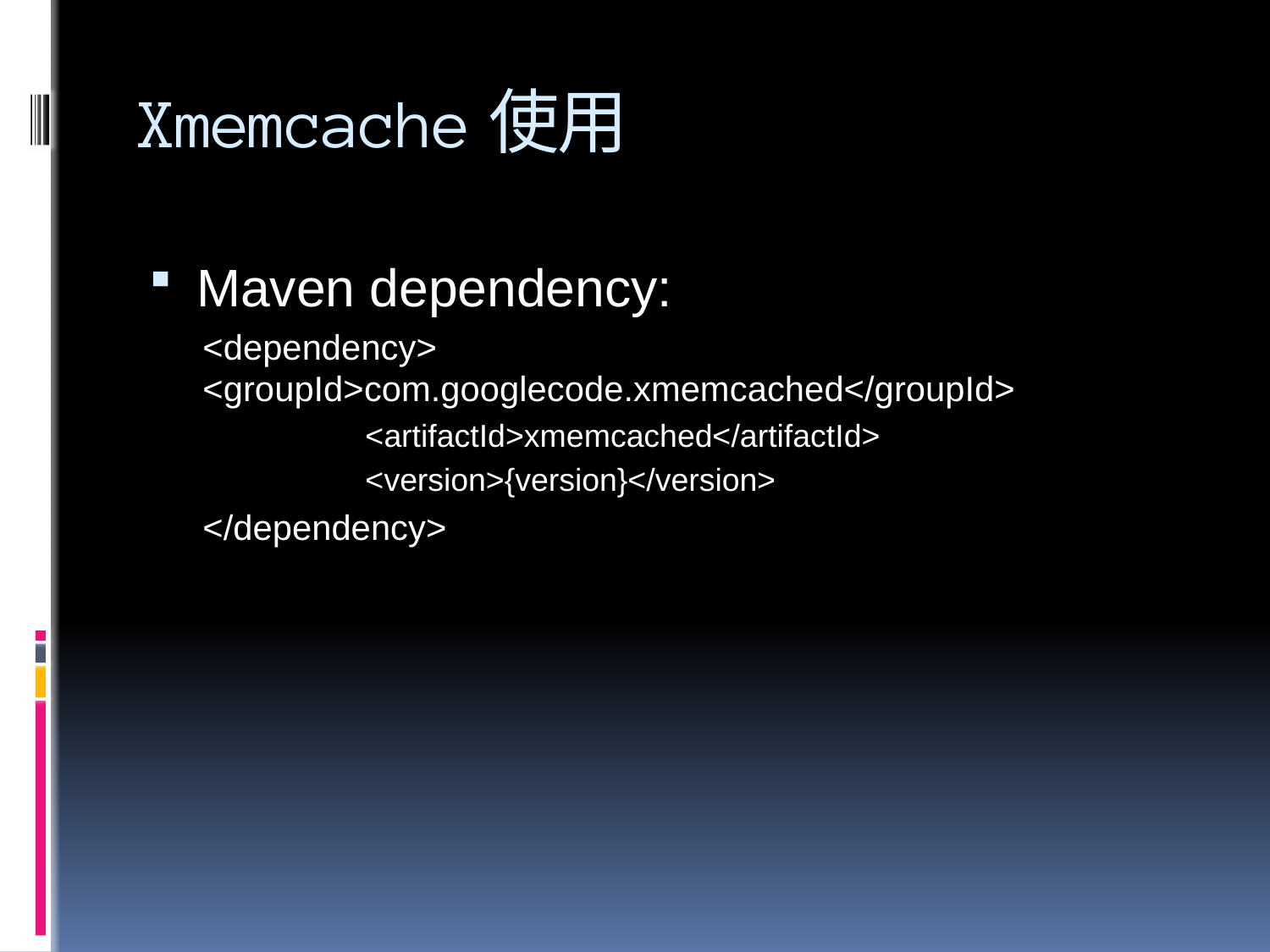

# Xmemcache使用
Maven dependency:
<dependency> 	<groupId>com.googlecode.xmemcached</groupId>
	<artifactId>xmemcached</artifactId>
	<version>{version}</version>
</dependency>